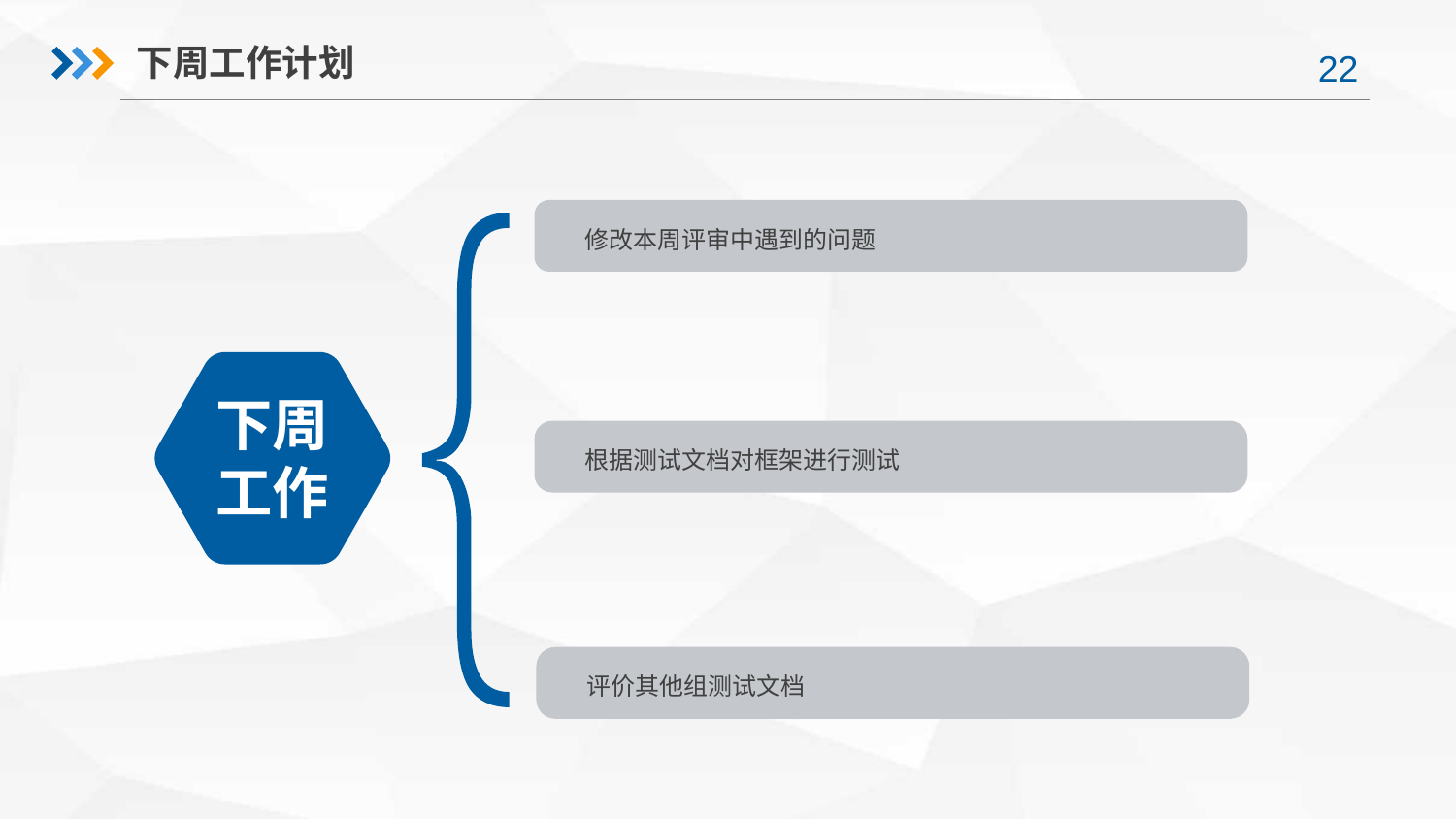

下周工作计划

修改本周评审中遇到的问题

下周工作

根据测试文档对框架进行测试

评价其他组测试文档